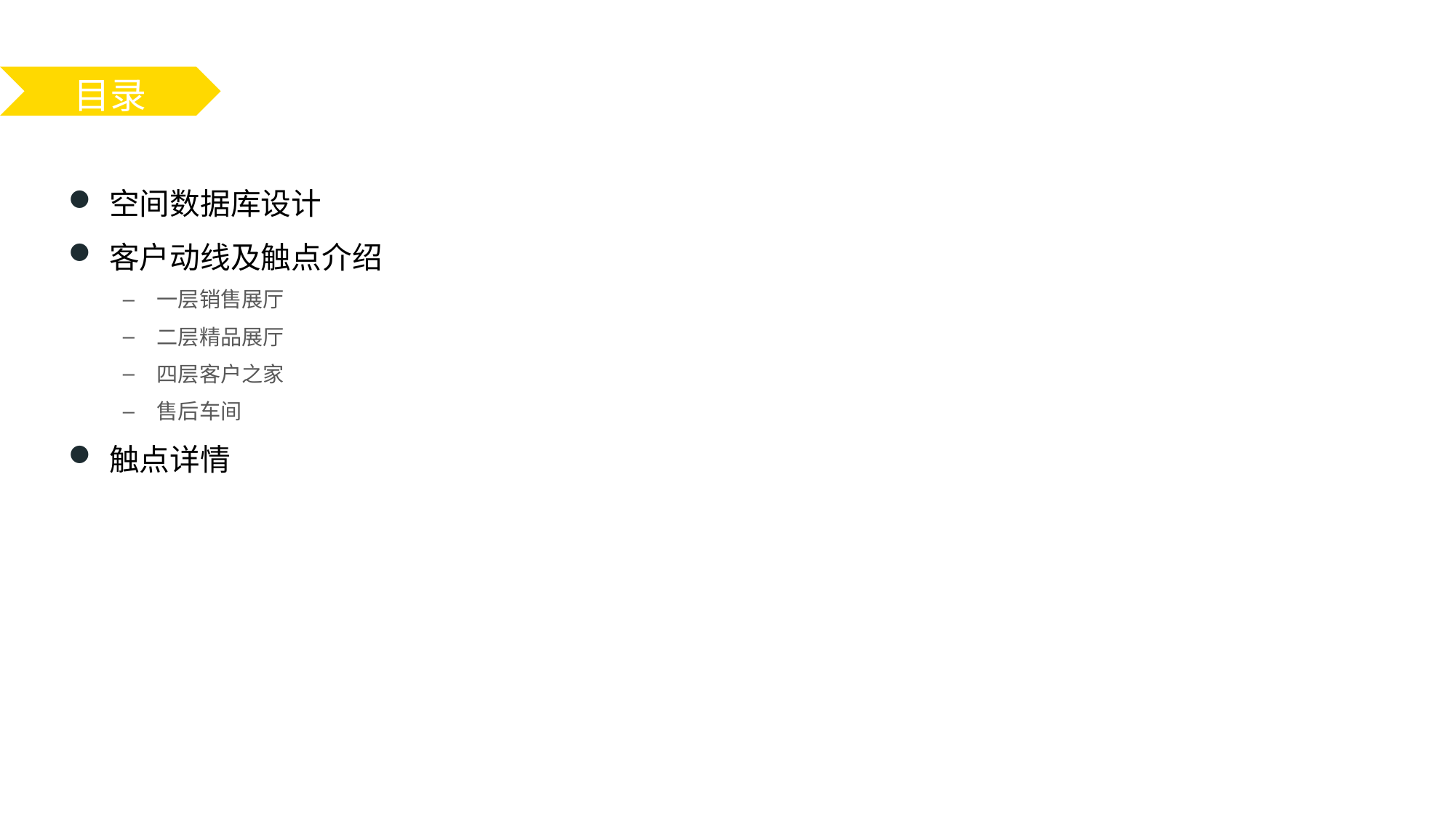

空间数据库设计
客户动线及触点介绍
一层销售展厅
二层精品展厅
四层客户之家
售后车间
触点详情